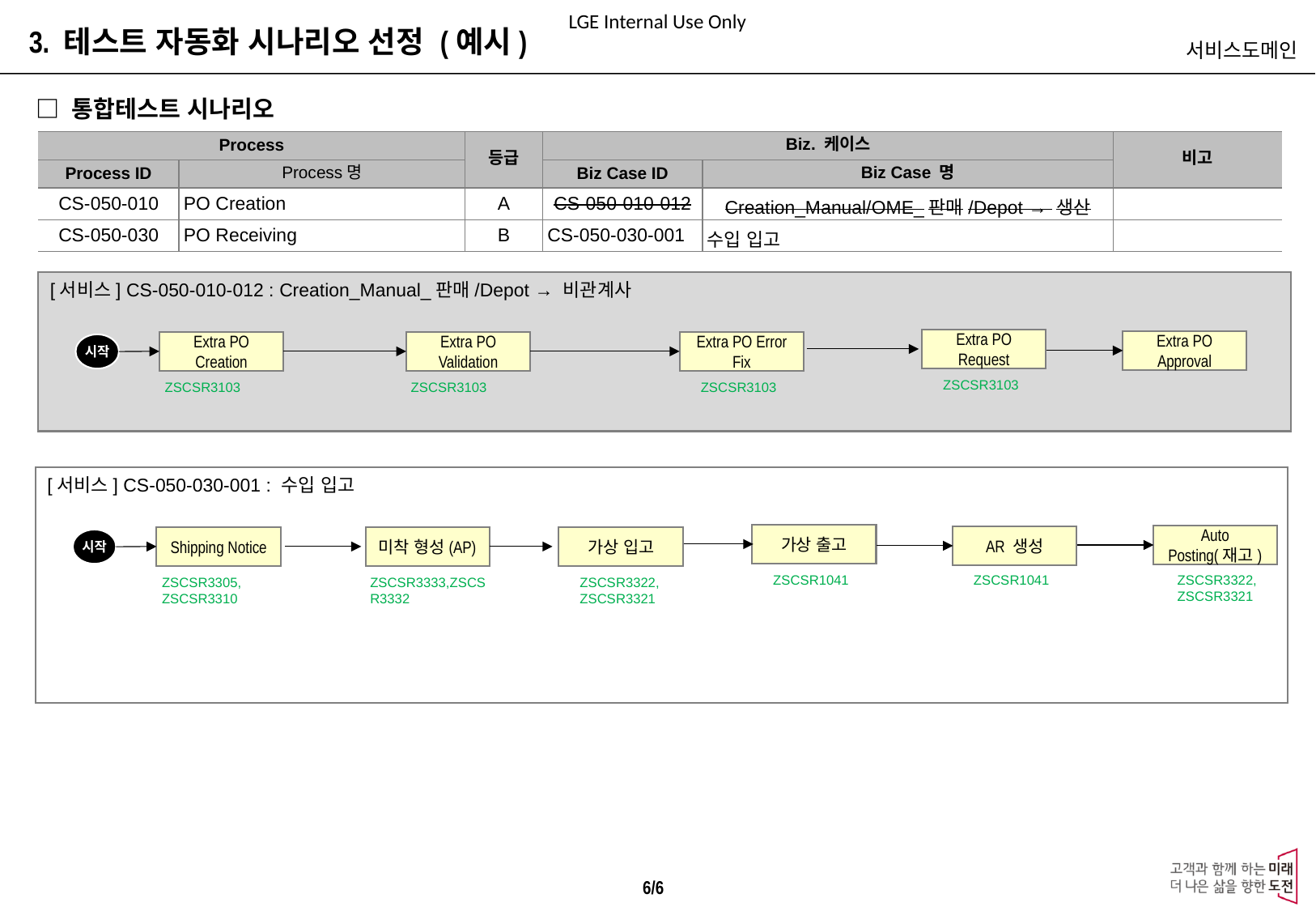

3. 테스트 자동화 시나리오 선정 (예시)
서비스도메인
□ 통합테스트 시나리오
| Process |  | 등급 | Biz. 케이스 |  | 비고 |
| --- | --- | --- | --- | --- | --- |
| Process ID | Process명 |  | Biz Case ID | Biz Case 명 |  |
| CS-050-010 | PO Creation | A | CS-050-010-012 | Creation\_Manual/OME\_판매/Depot → 생산 |  |
| CS-050-030 | PO Receiving | B | CS-050-030-001 | 수입 입고 |  |
[서비스] CS-050-010-012 : Creation_Manual_판매/Depot → 비관계사
Extra PO Request
Extra PO Approval
Extra PO Creation
Extra PO Validation
Extra PO Error Fix
시작
ZSCSR3103
ZSCSR3103
ZSCSR3103
ZSCSR3103
[서비스] CS-050-030-001 : 수입 입고
가상 출고
Auto Posting(재고)
AR 생성
Shipping Notice
미착 형성(AP)
가상 입고
시작
ZSCSR1041
ZSCSR1041
ZSCSR3322,ZSCSR3321
ZSCSR3305, ZSCSR3310
ZSCSR3333,ZSCSR3332
ZSCSR3322,ZSCSR3321
6/6